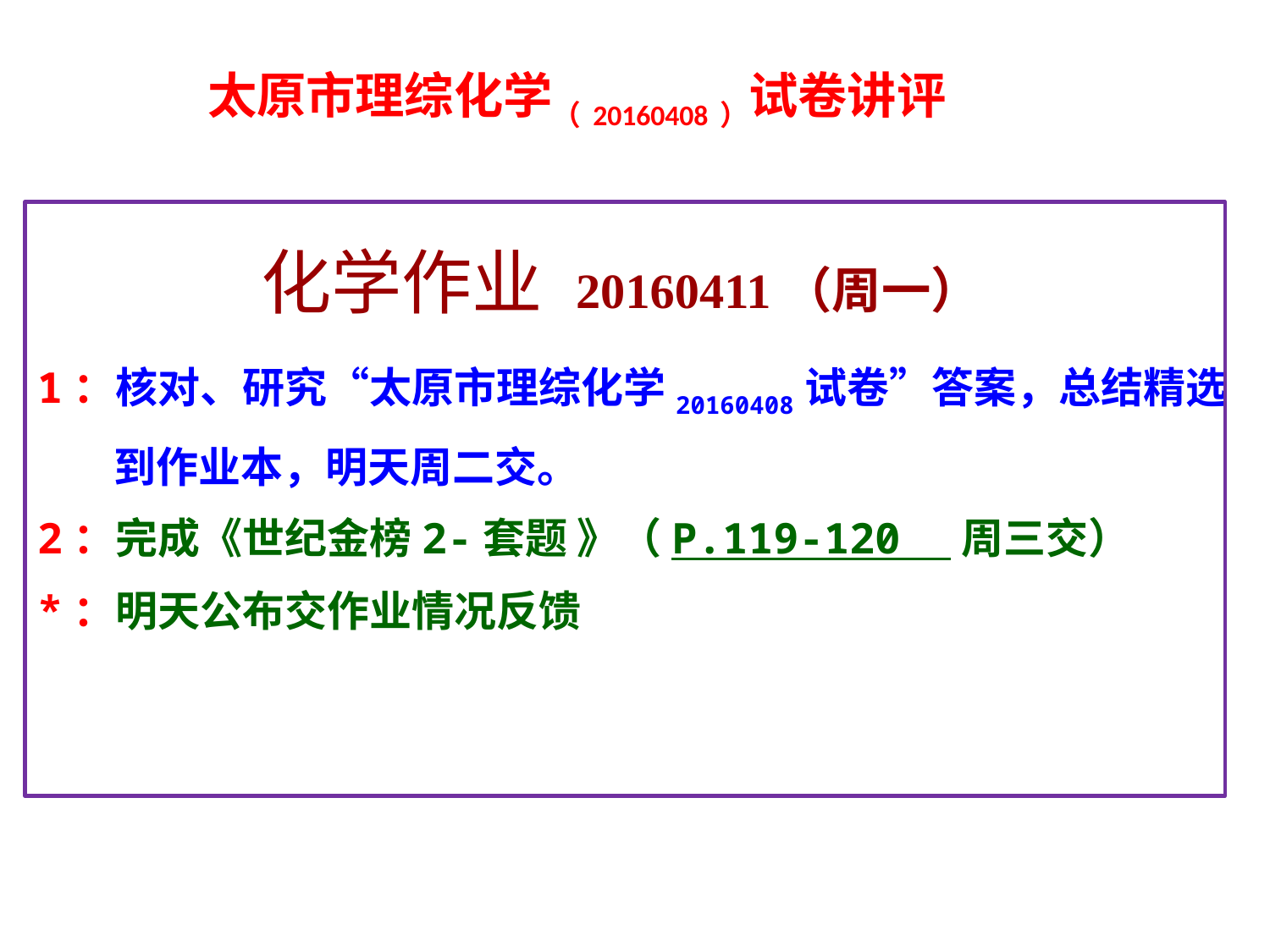

太原市理综化学（20160408）试卷讲评
        化学作业 20160411（周一）
1：核对、研究“太原市理综化学20160408试卷”答案，总结精选
       到作业本，明天周二交。
2：完成《世纪金榜2-套题 》（P.119-120  周三交）
*：明天公布交作业情况反馈